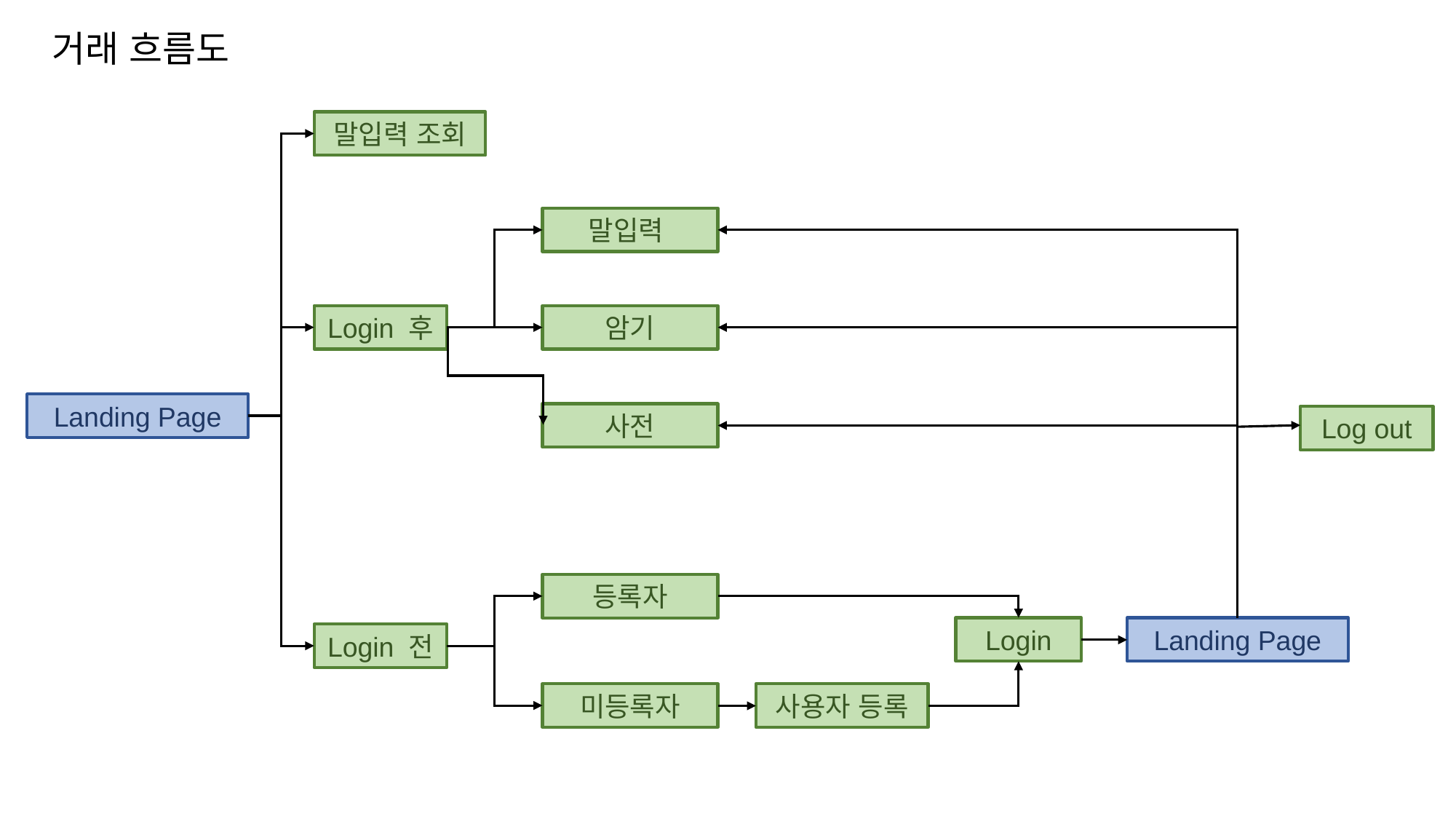

거래 흐름도
말입력 조회
말입력
Login 후
암기
Landing Page
사전
Log out
등록자
Login
Landing Page
Login 전
미등록자
사용자 등록